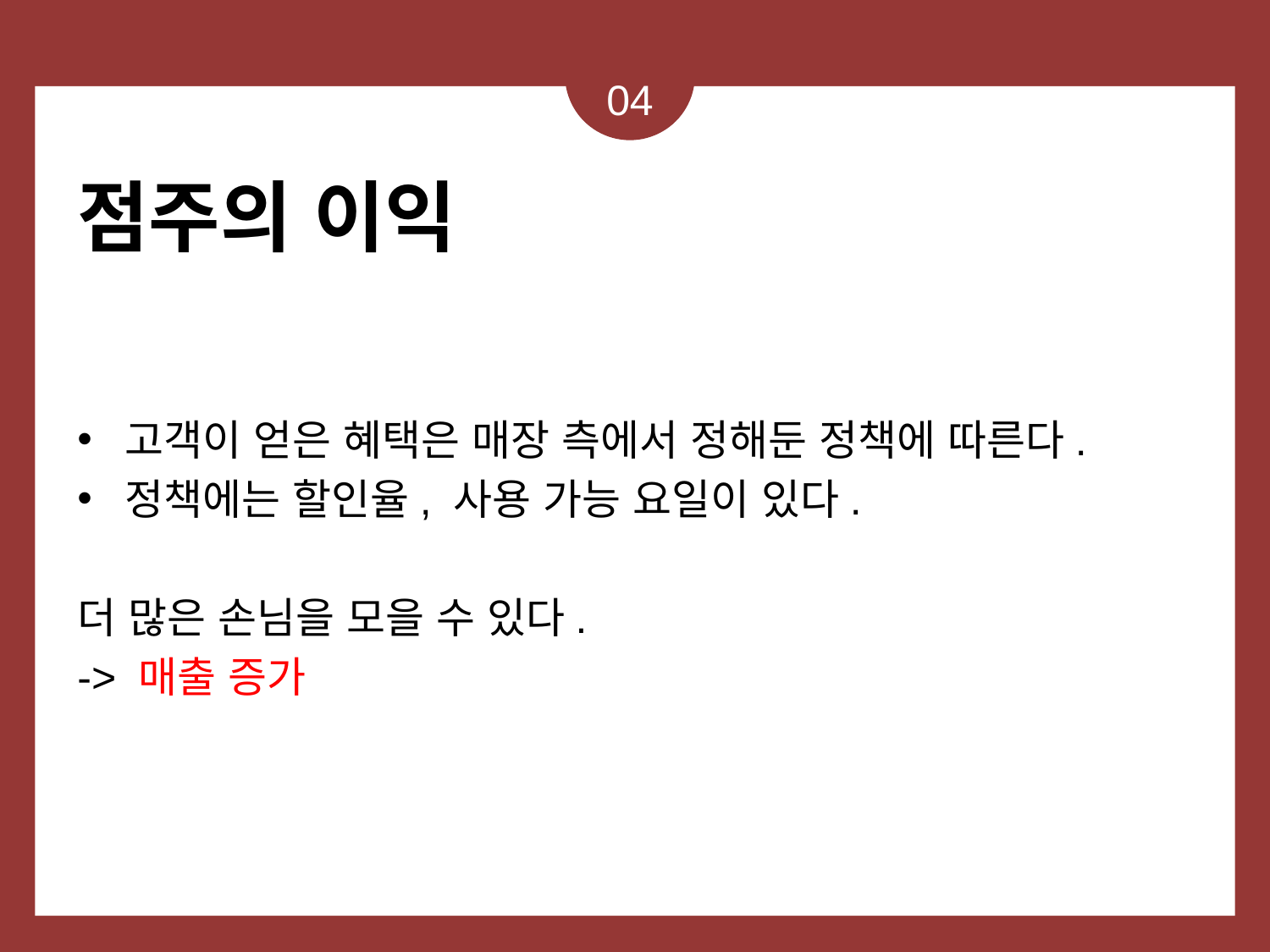

04

점주의 이익

고객이 얻은 혜택은 매장 측에서 정해둔 정책에 따른다.
정책에는 할인율, 사용 가능 요일이 있다.

더 많은 손님을 모을 수 있다.
-> 매출 증가